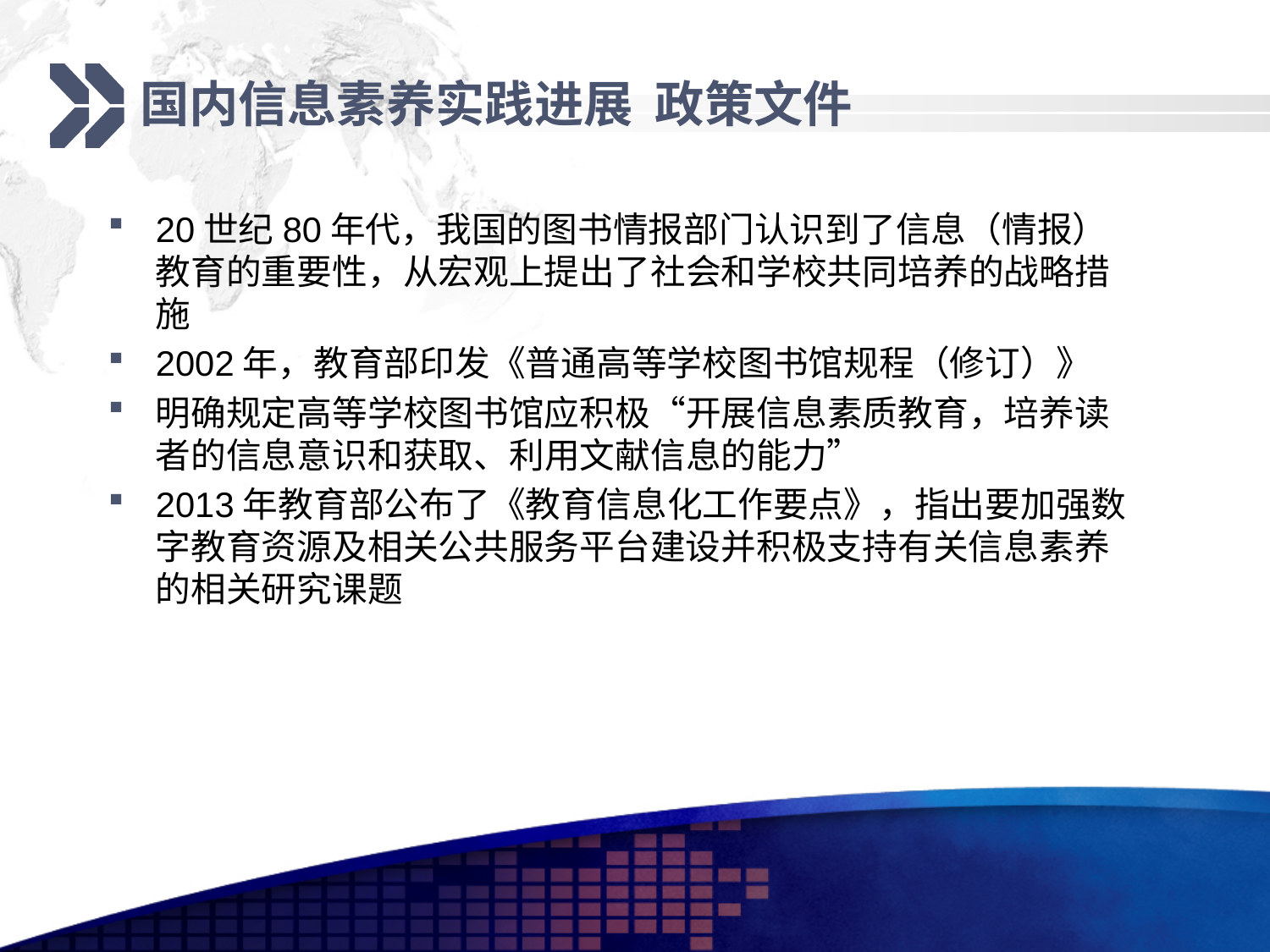

# 国内信息素养实践进展  政策文件
20世纪80年代，我国的图书情报部门认识到了信息（情报）教育的重要性，从宏观上提出了社会和学校共同培养的战略措施
2002年，教育部印发《普通高等学校图书馆规程（修订）》
明确规定高等学校图书馆应积极“开展信息素质教育，培养读者的信息意识和获取、利用文献信息的能力”
2013年教育部公布了《教育信息化工作要点》，指出要加强数字教育资源及相关公共服务平台建设并积极支持有关信息素养的相关研究课题